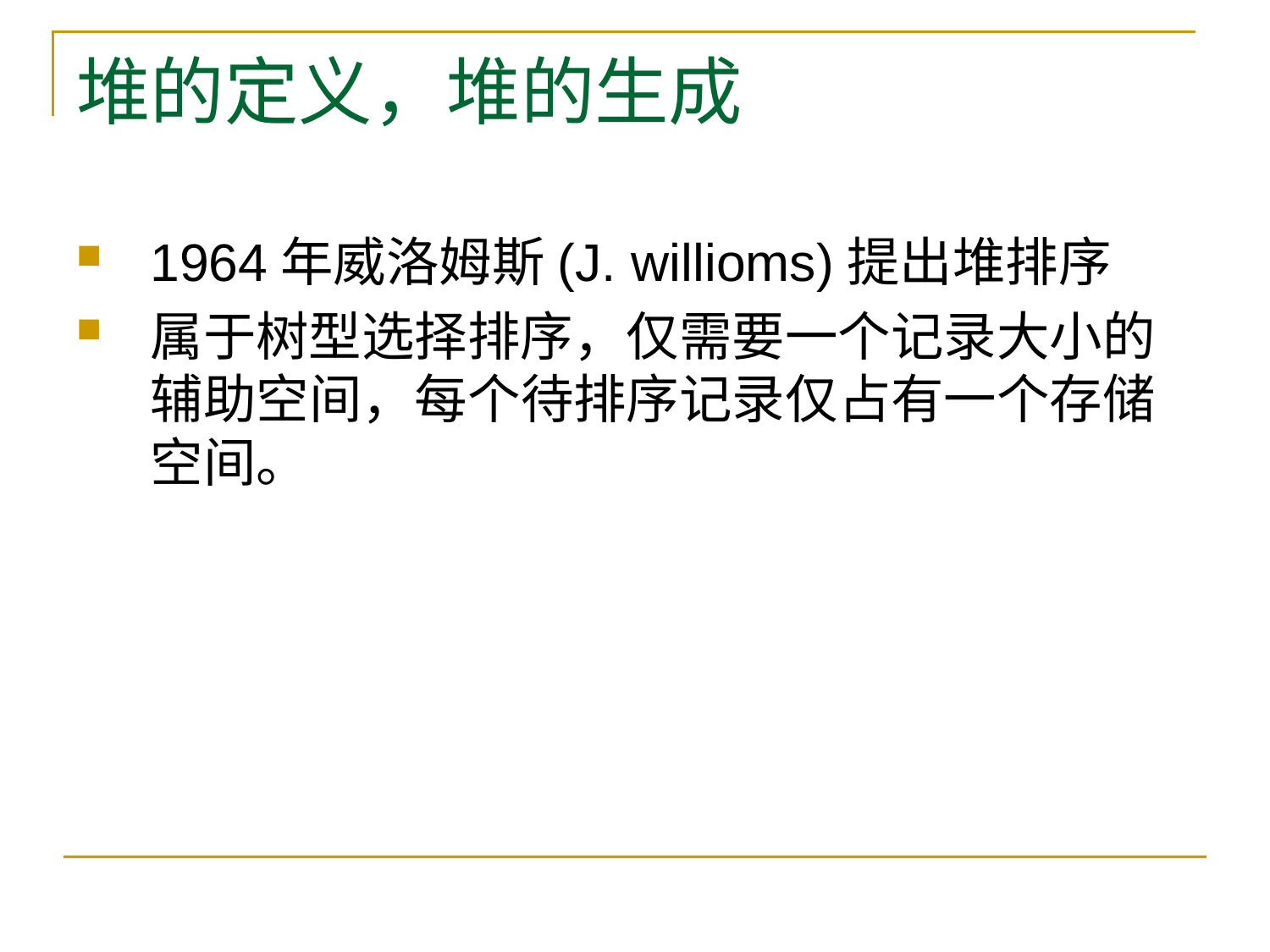

# 堆的定义，堆的生成
1964年威洛姆斯(J. willioms)提出堆排序
属于树型选择排序，仅需要一个记录大小的辅助空间，每个待排序记录仅占有一个存储空间。